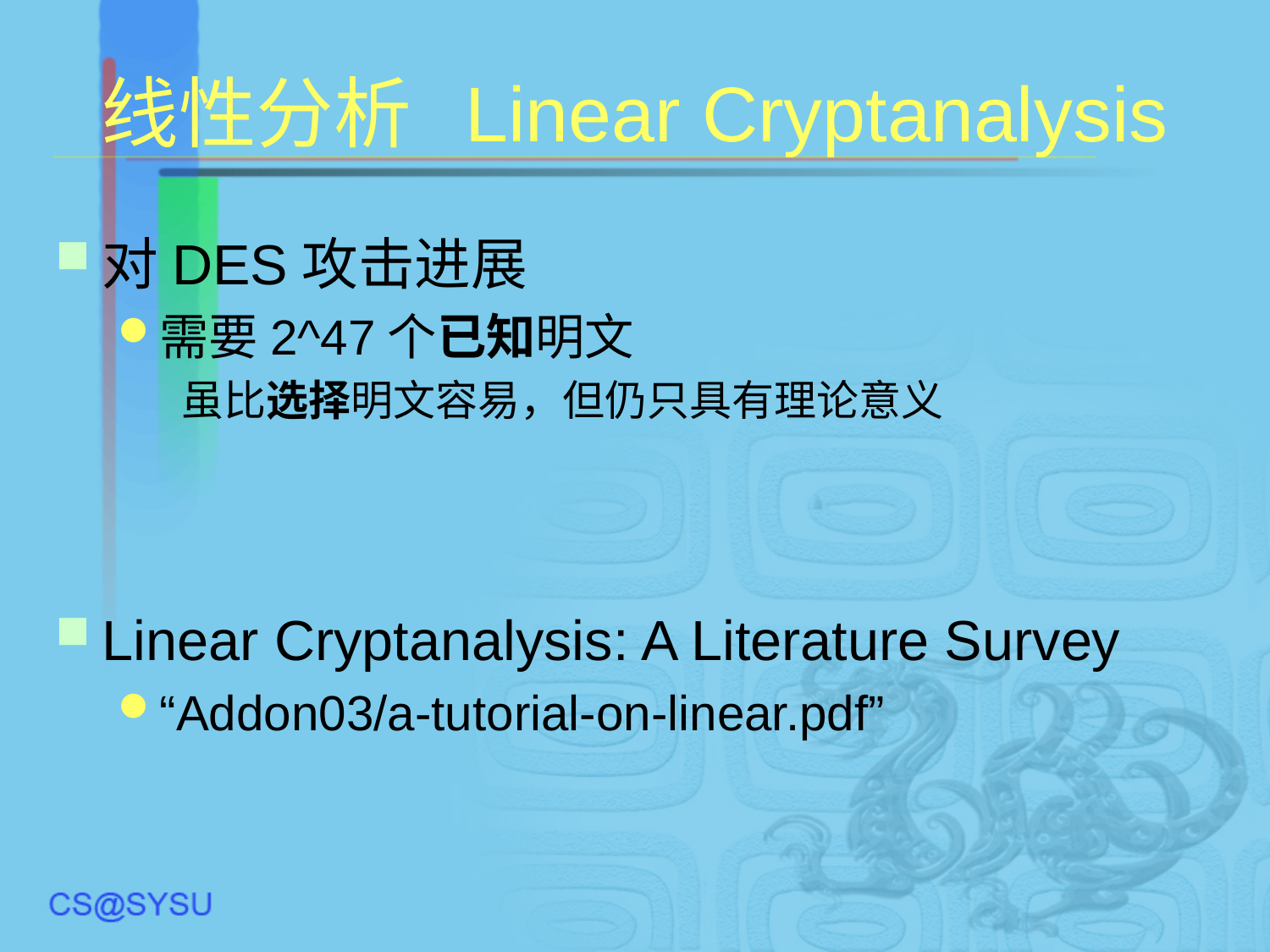

# 线性分析  Linear Cryptanalysis
对DES攻击进展
需要2^47个已知明文
虽比选择明文容易，但仍只具有理论意义

Linear Cryptanalysis: A Literature Survey
“Addon03/a-tutorial-on-linear.pdf”